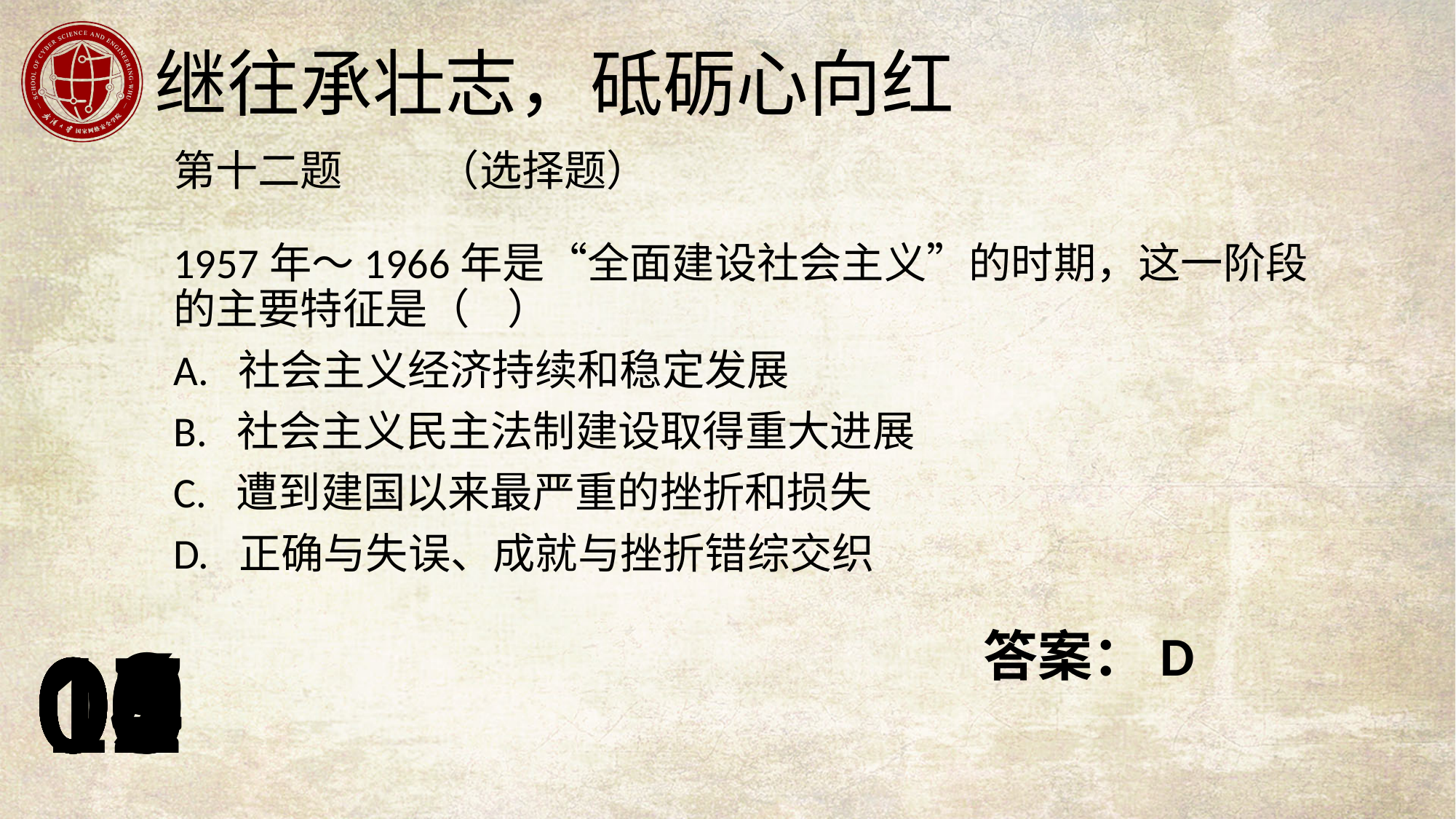

第十二题          （选择题）
1957年～1966年是“全面建设社会主义”的时期，这一阶段的主要特征是（    ）
A.  社会主义经济持续和稳定发展
B.  社会主义民主法制建设取得重大进展
C.  遭到建国以来最严重的挫折和损失
D.  正确与失误、成就与挫折错综交织
答案：D